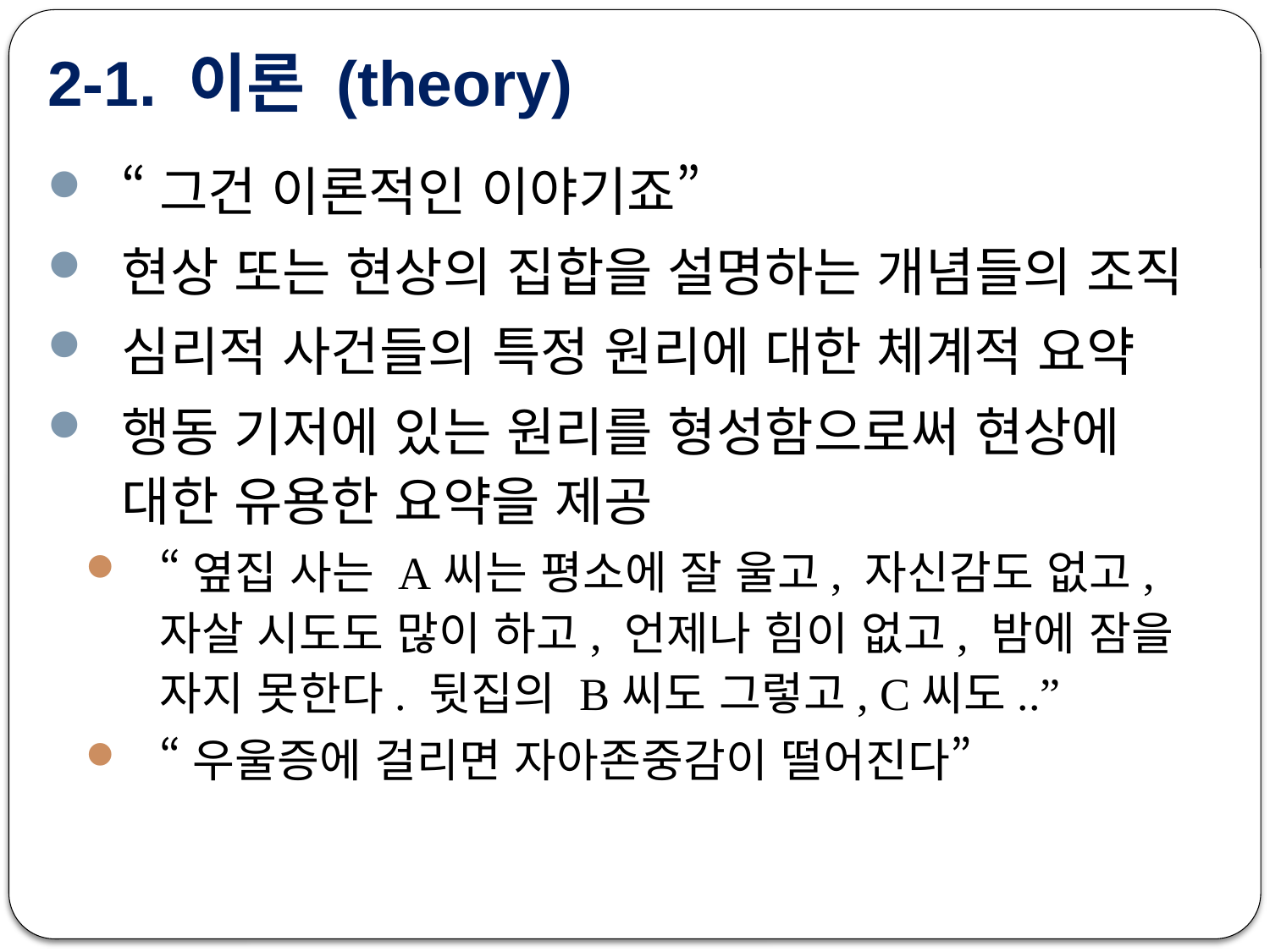

# 2-1. 이론 (theory)
“그건 이론적인 이야기죠”
현상 또는 현상의 집합을 설명하는 개념들의 조직
심리적 사건들의 특정 원리에 대한 체계적 요약
행동 기저에 있는 원리를 형성함으로써 현상에 대한 유용한 요약을 제공
“옆집 사는 A씨는 평소에 잘 울고, 자신감도 없고, 자살 시도도 많이 하고, 언제나 힘이 없고, 밤에 잠을 자지 못한다. 뒷집의 B씨도 그렇고, C씨도..”
“우울증에 걸리면 자아존중감이 떨어진다”